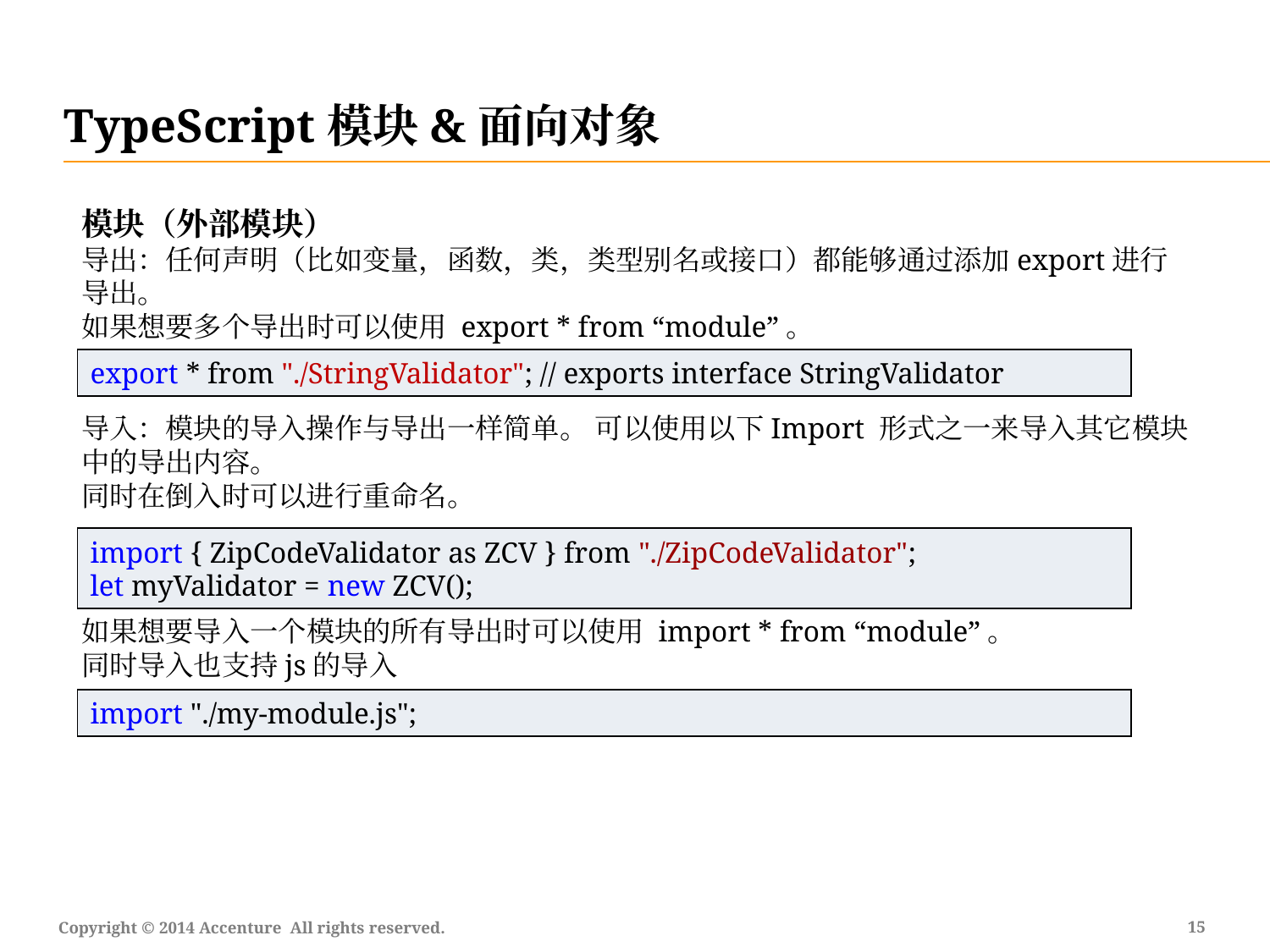

TypeScript模块&面向对象
模块（外部模块）
导出：任何声明（比如变量，函数，类，类型别名或接口）都能够通过添加export进行导出。
如果想要多个导出时可以使用 export * from “module”。

导入：模块的导入操作与导出一样简单。 可以使用以下Import 形式之一来导入其它模块中的导出内容。
同时在倒入时可以进行重命名。

如果想要导入一个模块的所有导出时可以使用 import * from “module”。
同时导入也支持js的导入

export * from "./StringValidator"; // exports interface StringValidator
import { ZipCodeValidator as ZCV } from "./ZipCodeValidator";
let myValidator = new ZCV();
import "./my-module.js";
15
Copyright © 2014 Accenture  All rights reserved.